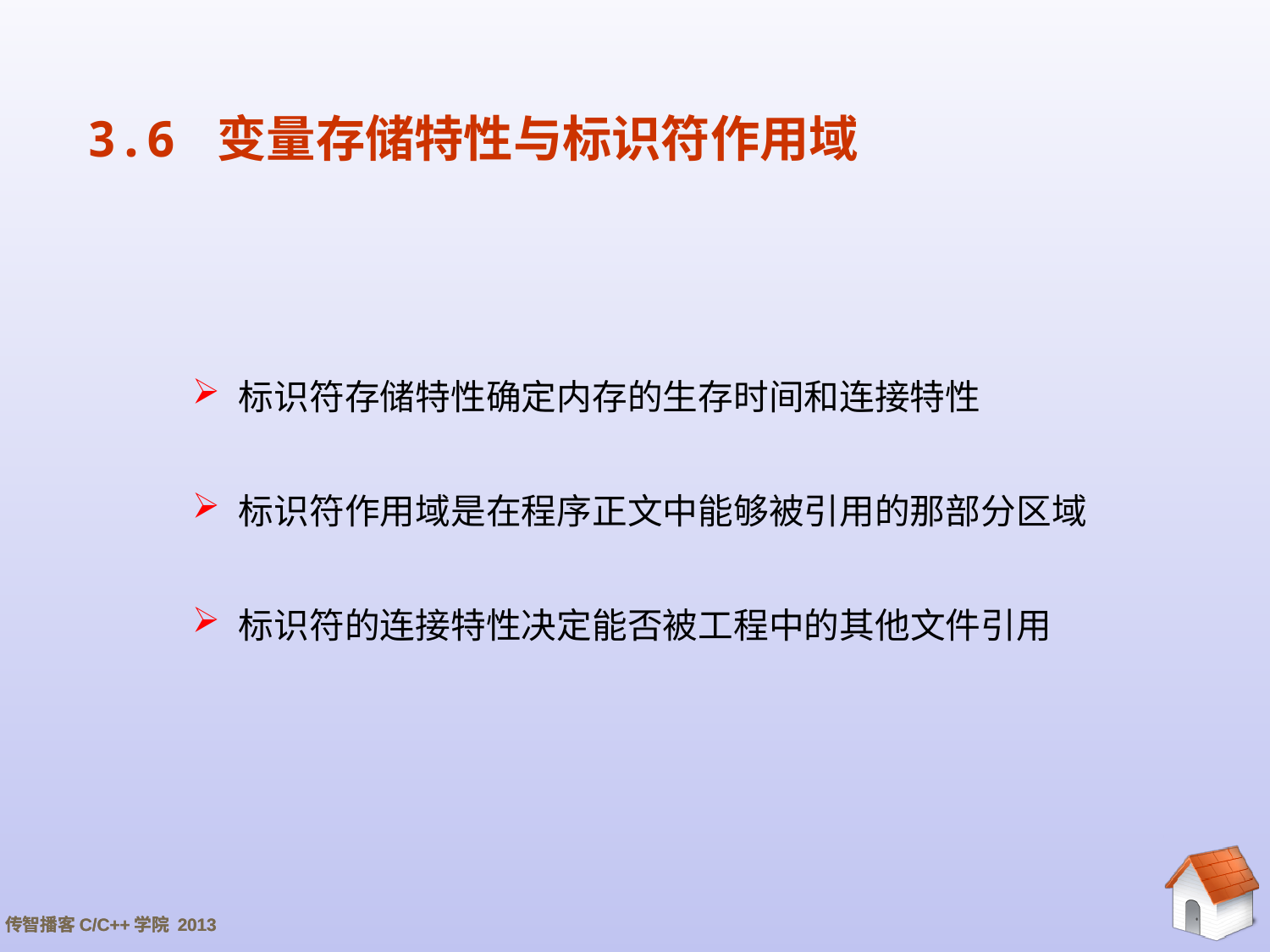

# 3.6 变量存储特性与标识符作用域
 标识符存储特性确定内存的生存时间和连接特性
 标识符作用域是在程序正文中能够被引用的那部分区域
 标识符的连接特性决定能否被工程中的其他文件引用